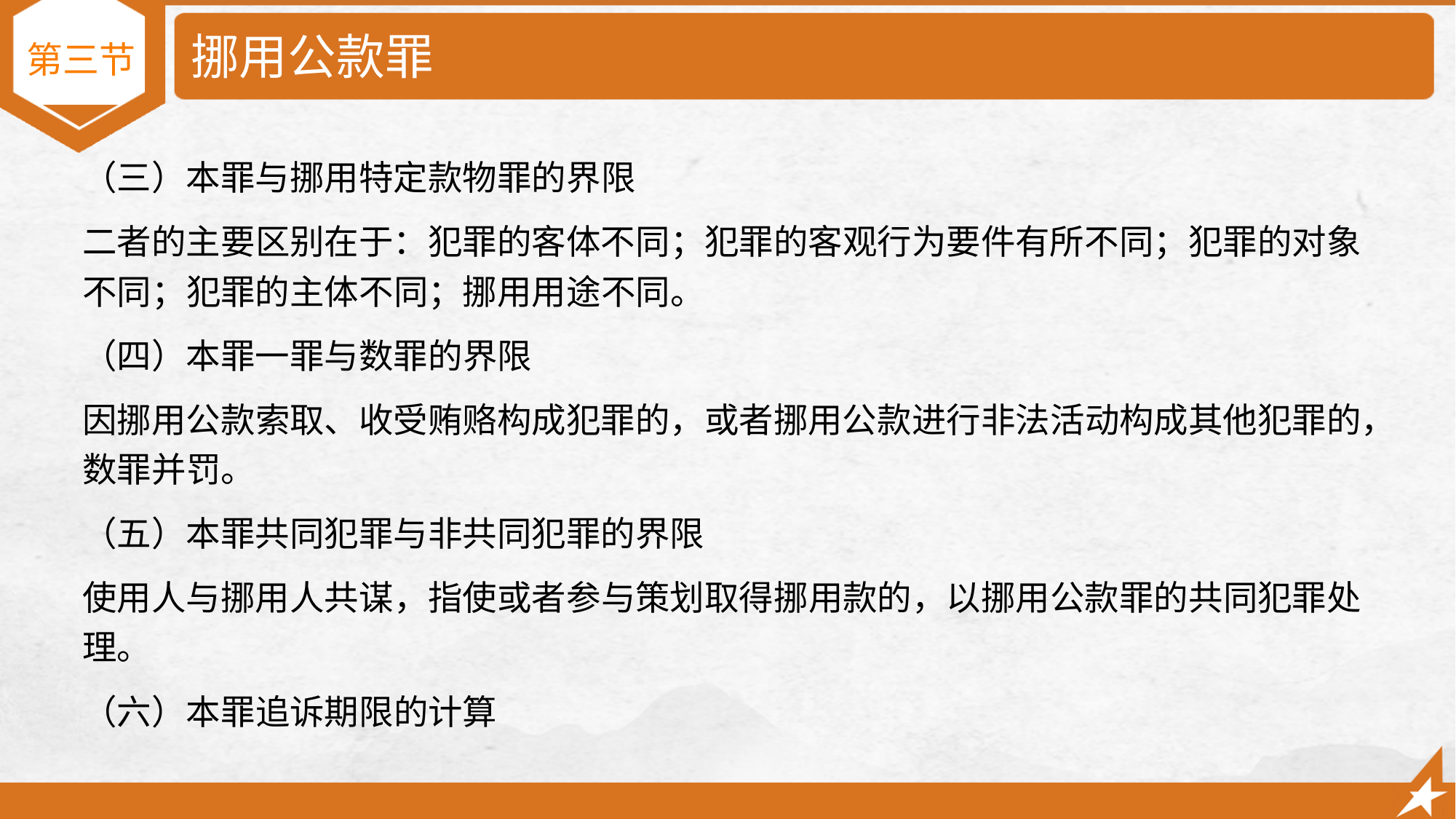

# 挪用公款罪
第三节
（三）本罪与挪用特定款物罪的界限
二者的主要区别在于：犯罪的客体不同；犯罪的客观行为要件有所不同；犯罪的对象不同；犯罪的主体不同；挪用用途不同。
（四）本罪一罪与数罪的界限
因挪用公款索取、收受贿赂构成犯罪的，或者挪用公款进行非法活动构成其他犯罪的，数罪并罚。
（五）本罪共同犯罪与非共同犯罪的界限
使用人与挪用人共谋，指使或者参与策划取得挪用款的，以挪用公款罪的共同犯罪处理。
（六）本罪追诉期限的计算